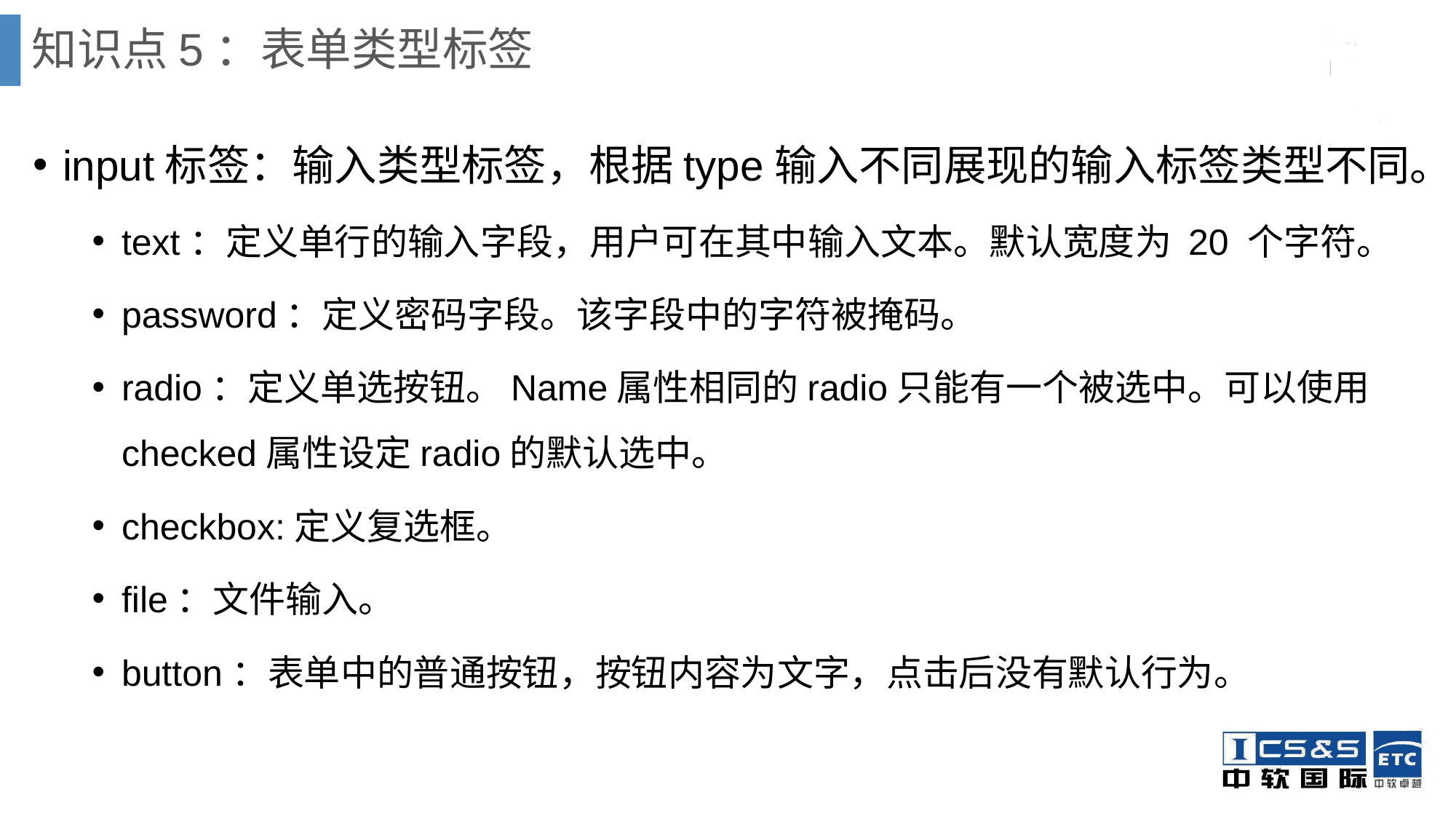

# 知识点5：表单类型标签
input标签：输入类型标签，根据type输入不同展现的输入标签类型不同。
text：定义单行的输入字段，用户可在其中输入文本。默认宽度为 20 个字符。
password：定义密码字段。该字段中的字符被掩码。
radio：定义单选按钮。Name属性相同的radio只能有一个被选中。可以使用checked属性设定radio的默认选中。
checkbox:定义复选框。
file：文件输入。
button：表单中的普通按钮，按钮内容为文字，点击后没有默认行为。